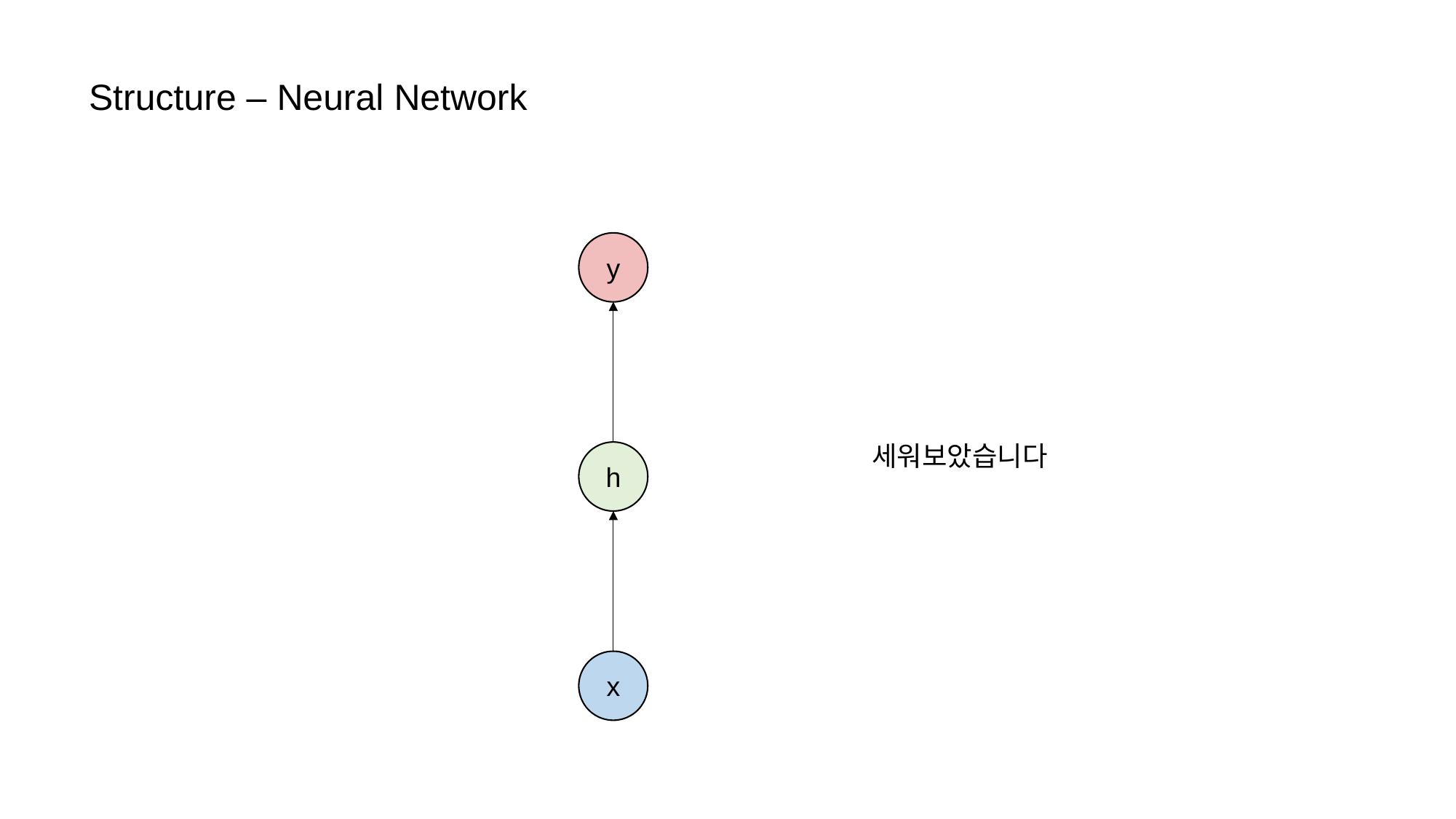

Structure – Neural Network
y
세워보았습니다
h
x